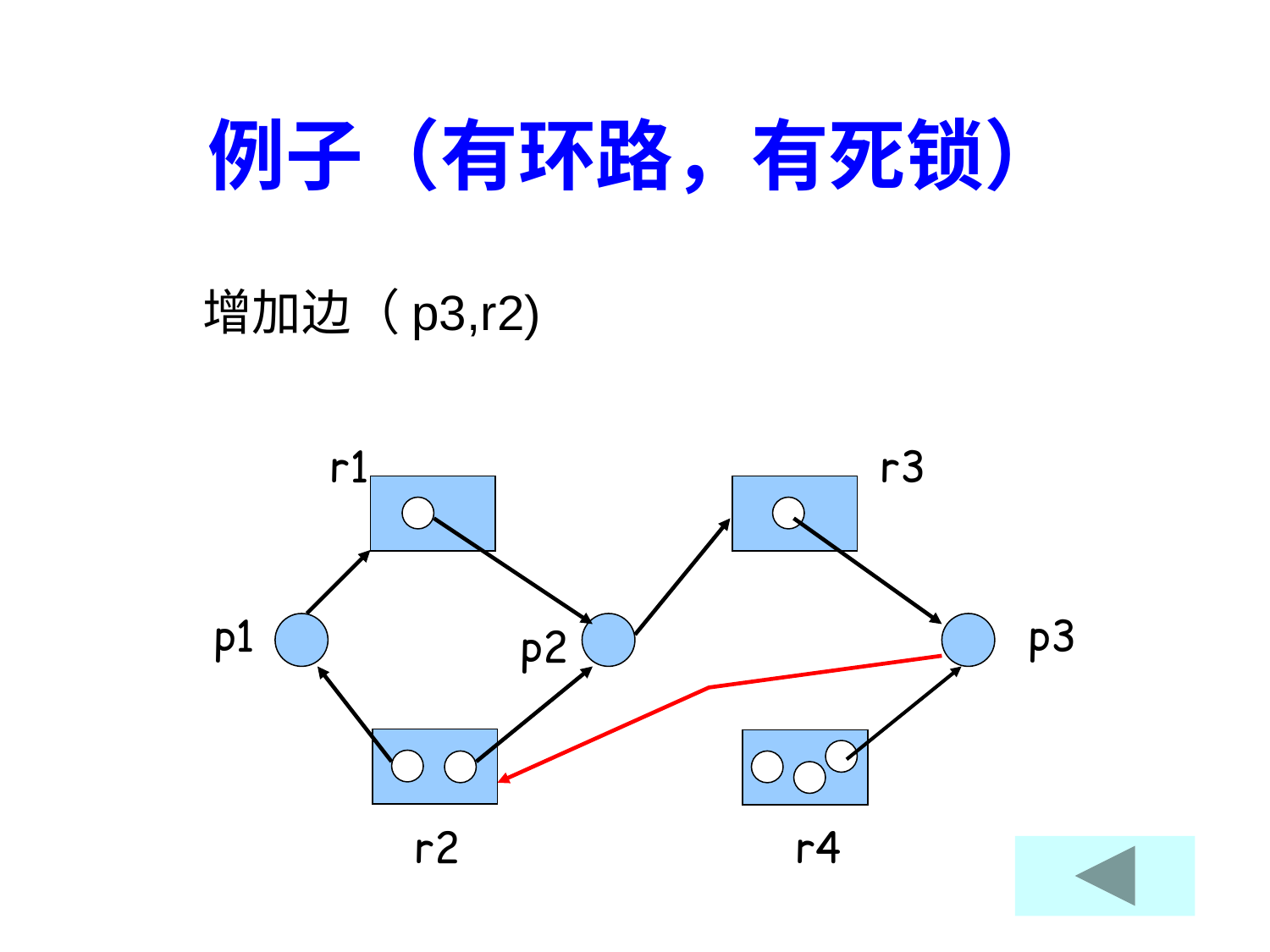

例子（有环路，有死锁）
增加边（p3,r2)
r1
r3

p1
p3

p2

r2
r4